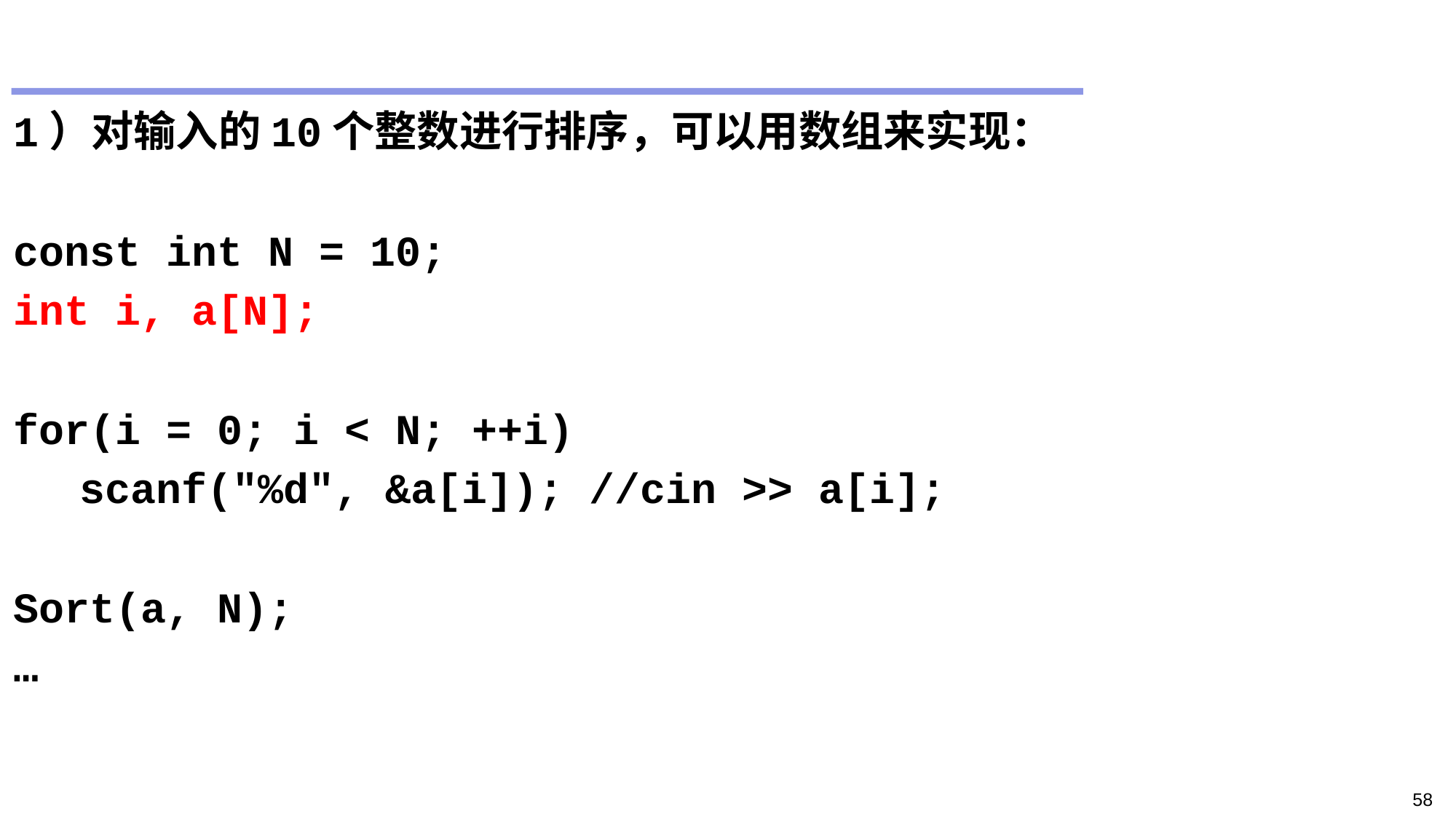

#
1）对输入的10个整数进行排序，可以用数组来实现：

const int N = 10;
int i, a[N];

for(i = 0; i < N; ++i)
	 scanf("%d", &a[i]); //cin >> a[i];

Sort(a, N);
…
58